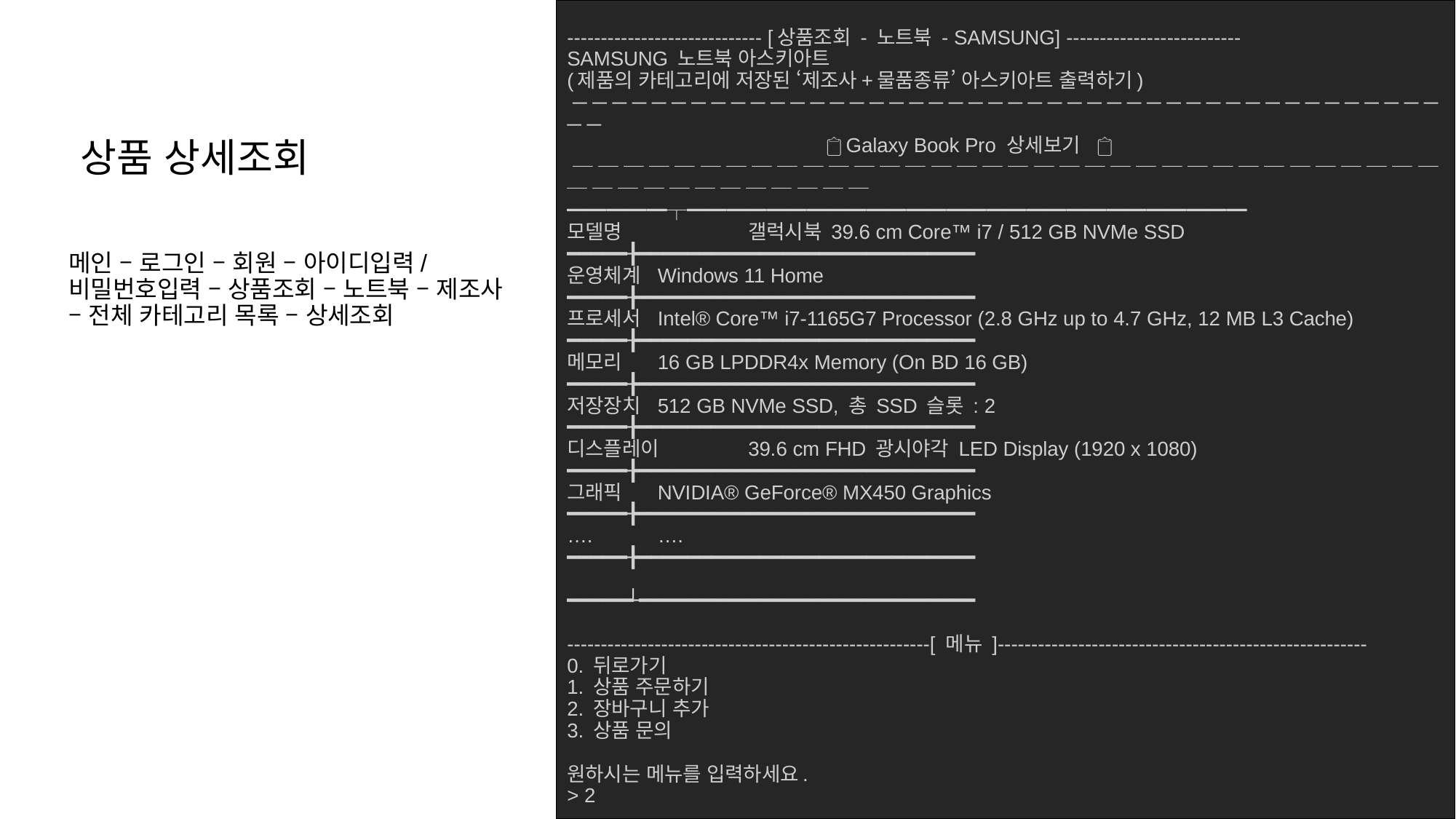

# ----------------------------- [상품조회 - 노트북 - SAMSUNG] -------------------------- SAMSUNG 노트북 아스키아트 (제품의 카테고리에 저장된 ‘제조사+물품종류’ 아스키아트 출력하기) ─ ─ ─ ─ ─ ─ ─ ─ ─ ─ ─ ─ ─ ─ ─ ─ ─ ─ ─ ─ ─ ─ ─ ─ ─ ─ ─ ─ ─ ─ ─ ─ ─ ─ ─ ─ ─ ─ ─ ─ ─ ─ ─ ─ ─ ─ 📋 Galaxy Book Pro 상세보기   📋 ─ ─ ─ ─ ─ ─ ─ ─ ─ ─ ─ ─ ─ ─ ─ ─ ─ ─ ─ ─ ─ ─ ─ ─ ─ ─ ─ ─ ─ ─ ─ ─ ─ ─ ─ ─ ─ ─ ─ ─ ─ ─ ─ ─ ─ ─ ━━━━━┬━━━━━━━━━━━━━━━━━━━━━━━━━━━━ 모델명	         	갤럭시북 39.6 cm Core™ i7 / 512 GB NVMe SSD ━━━━━╊━━━━━━━━━━━━━━━━━━━━━━━━━━━━ 운영체계		Windows 11 Home ━━━━━╊━━━━━━━━━━━━━━━━━━━━━━━━━━━━ 프로세서 		Intel® Core™ i7-1165G7 Processor (2.8 GHz up to 4.7 GHz, 12 MB L3 Cache) ━━━━━╊━━━━━━━━━━━━━━━━━━━━━━━━━━━━ 메모리		16 GB LPDDR4x Memory (On BD 16 GB) ━━━━━╊━━━━━━━━━━━━━━━━━━━━━━━━━━━━ 저장장치		512 GB NVMe SSD, 총 SSD 슬롯 : 2 ━━━━━╊━━━━━━━━━━━━━━━━━━━━━━━━━━━━ 디스플레이	39.6 cm FHD 광시야각 LED Display (1920 x 1080) ━━━━━╊━━━━━━━━━━━━━━━━━━━━━━━━━━━━ 그래픽		NVIDIA® GeForce® MX450 Graphics ━━━━━╊━━━━━━━━━━━━━━━━━━━━━━━━━━━━ ….		…. ━━━━━╊━━━━━━━━━━━━━━━━━━━━━━━━━━━━ ━━━━━┵━━━━━━━━━━━━━━━━━━━━━━━━━━━━ ------------------------------------------------------[ 메뉴 ]------------------------------------------------------- 0. 뒤로가기 1. 상품 주문하기 2. 장바구니 추가 3. 상품 문의 원하시는 메뉴를 입력하세요. > 2
상품 상세조회
메인 – 로그인 – 회원 – 아이디입력/비밀번호입력 – 상품조회 – 노트북 – 제조사 – 전체 카테고리 목록 – 상세조회